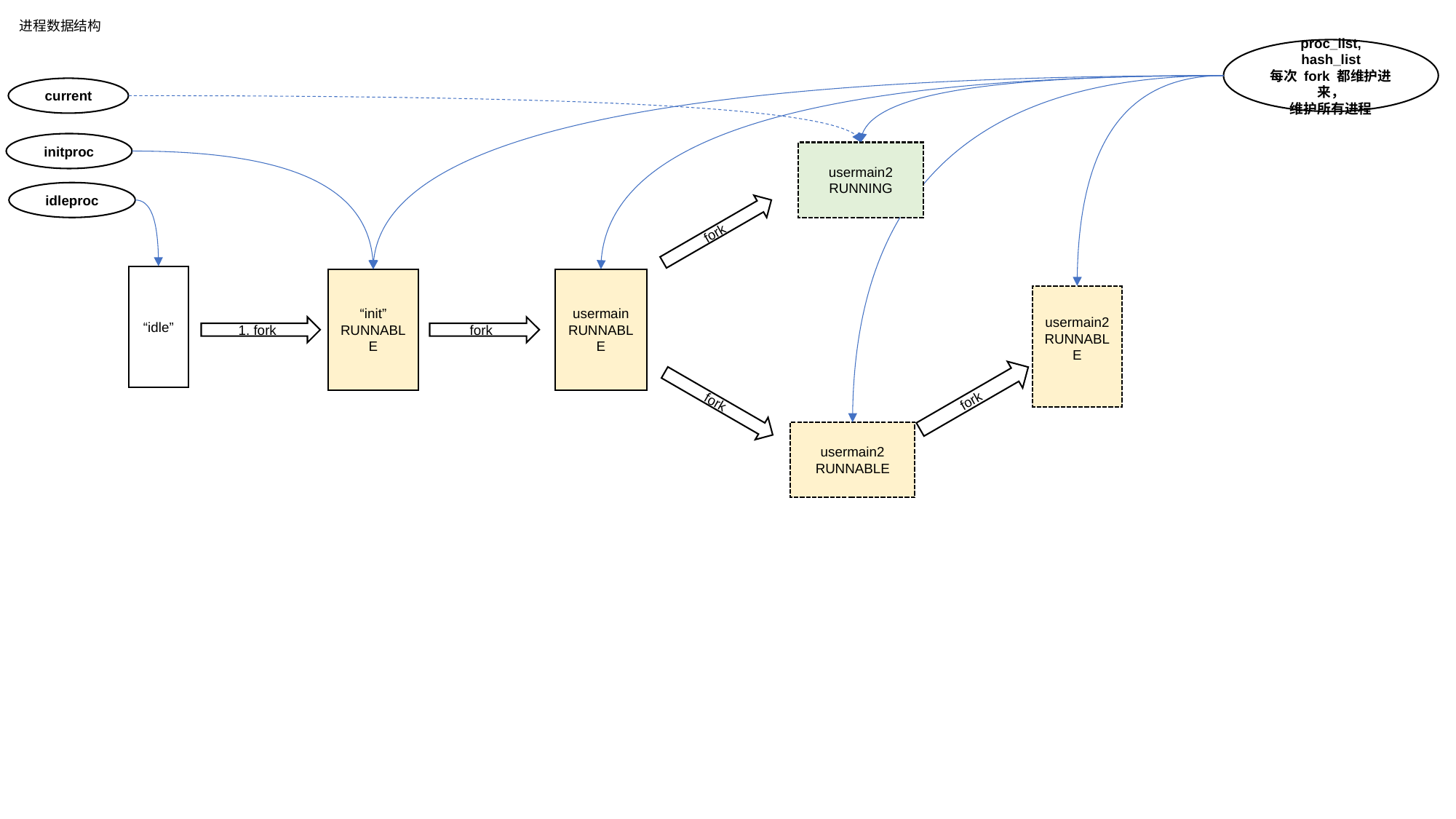

进程数据结构
proc_list,
hash_list
每次 fork 都维护进来，
维护所有进程
current
initproc
usermain2
RUNNING
idleproc
fork
“idle”
“init”
RUNNABLE
usermain
RUNNABLE
usermain2
RUNNABLE

1. fork
fork
fork
fork
usermain2
RUNNABLE